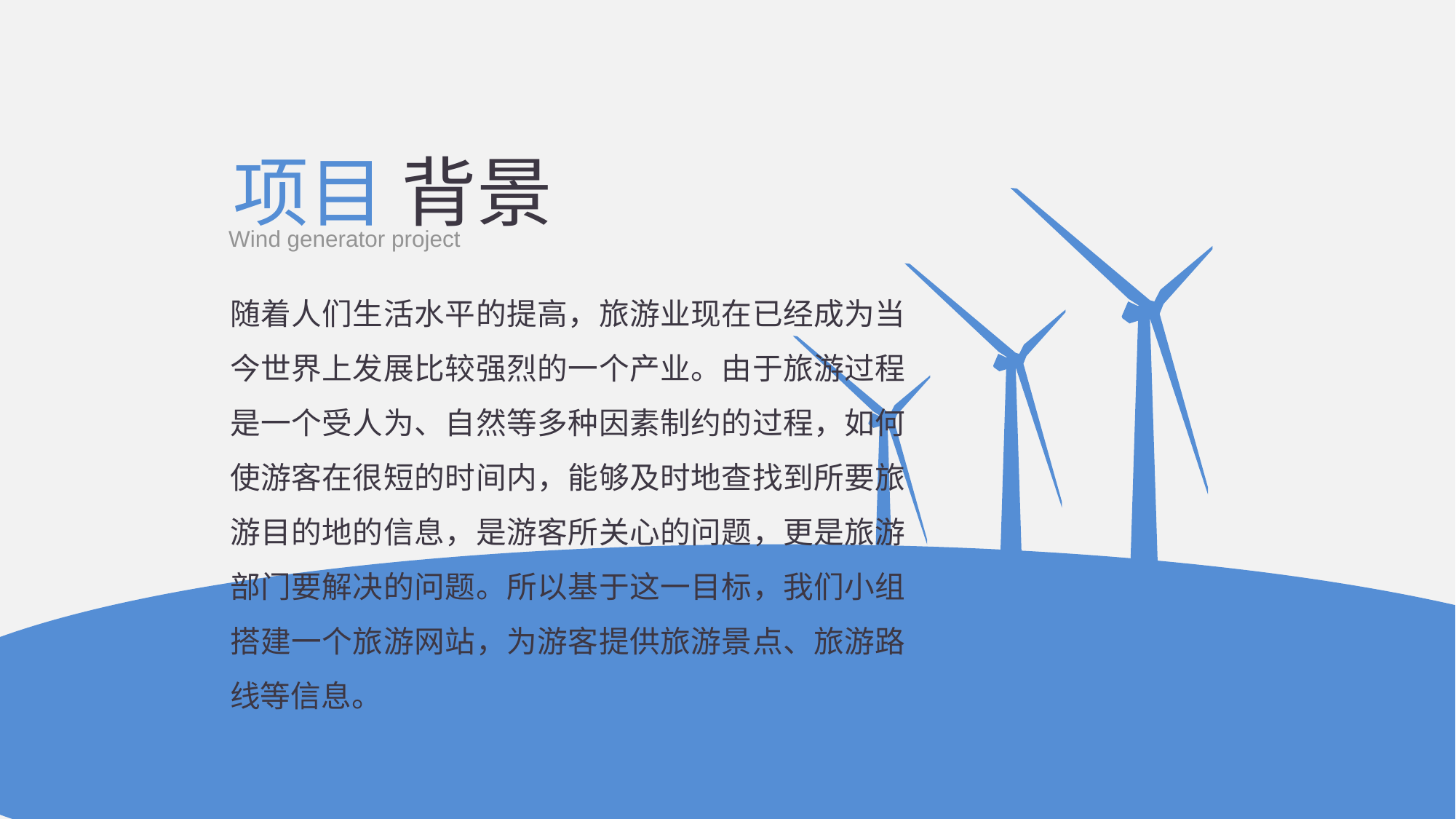

项目 背景

Wind generator project

随着人们生活水平的提高，旅游业现在已经成为当今世界上发展比较强烈的一个产业。由于旅游过程是一个受人为、自然等多种因素制约的过程，如何使游客在很短的时间内，能够及时地查找到所要旅游目的地的信息，是游客所关心的问题，更是旅游部门要解决的问题。所以基于这一目标，我们小组搭建一个旅游网站，为游客提供旅游景点、旅游路线等信息。